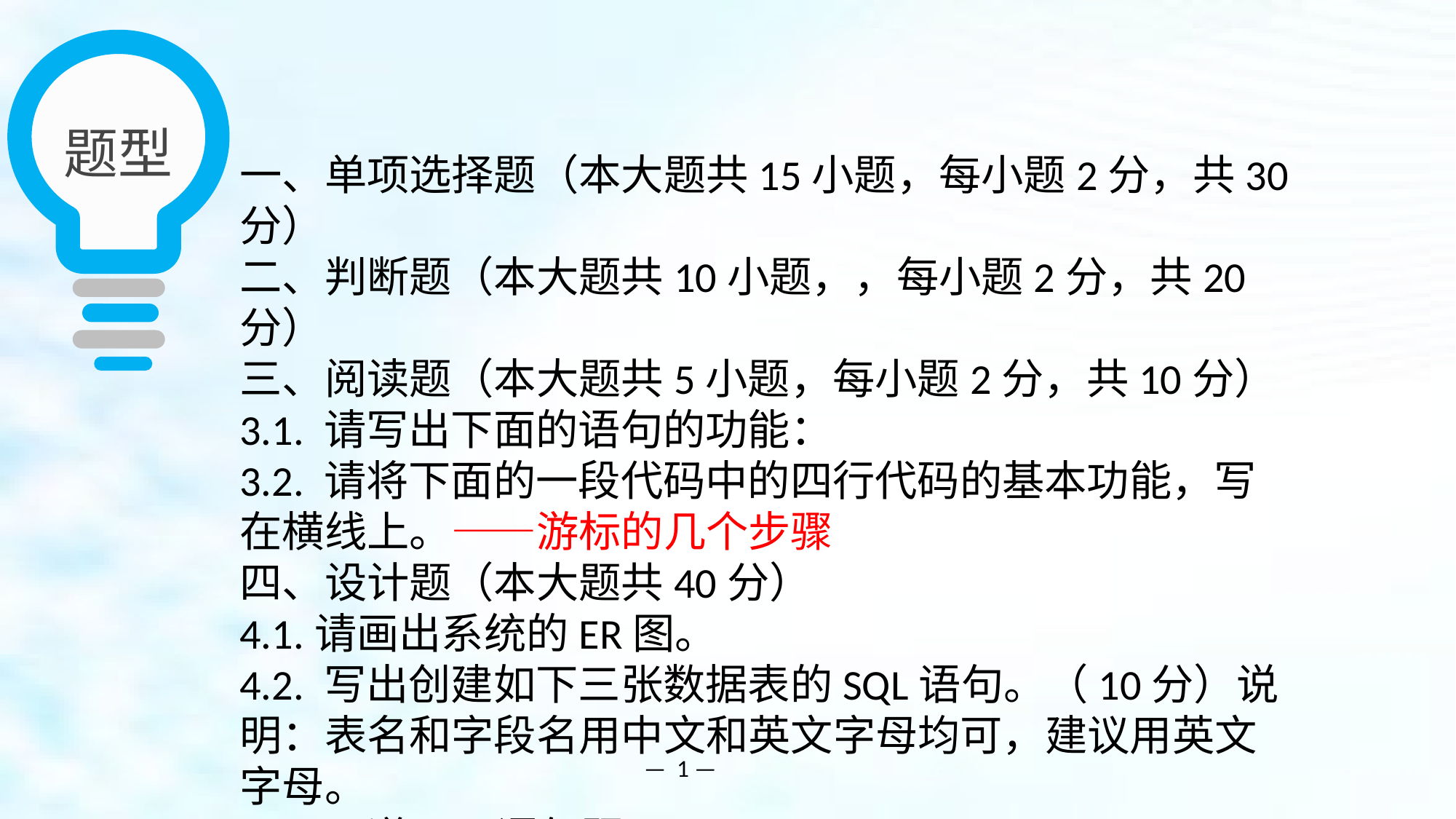

题型

一、单项选择题（本大题共15小题，每小题2分，共30分）
二、判断题（本大题共10小题，，每小题2分，共20分）
三、阅读题（本大题共5小题，每小题2分，共10分）
3.1. 请写出下面的语句的功能：
3.2. 请将下面的一段代码中的四行代码的基本功能，写在横线上。——游标的几个步骤
四、设计题（本大题共40分）
4.1.请画出系统的ER图。
4.2. 写出创建如下三张数据表的SQL语句。（10分）说明：表名和字段名用中文和英文字母均可，建议用英文字母。
4.3. 10道SQL语句题